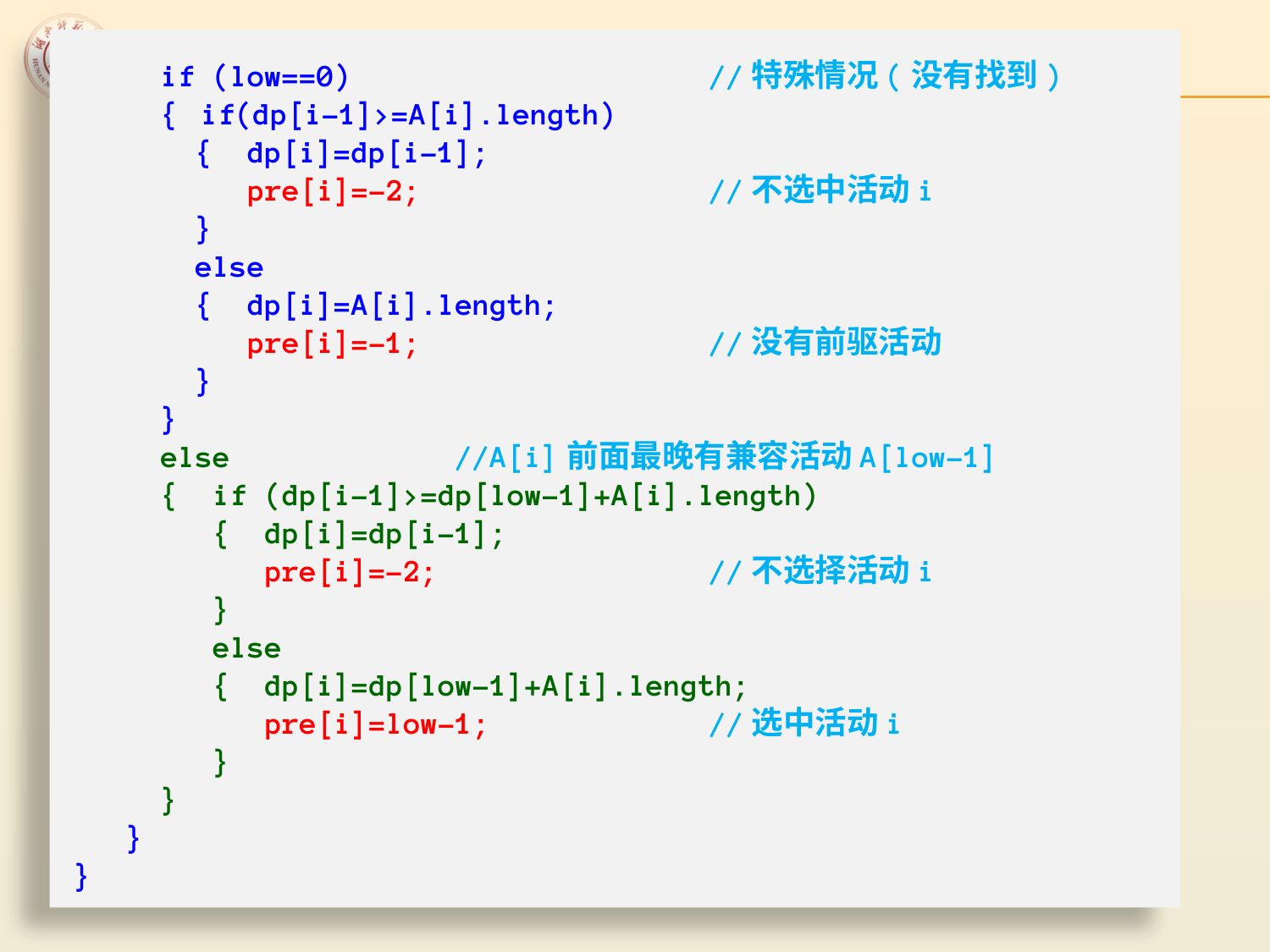

if (low==0)			//特殊情况(没有找到)
     {	if(dp[i-1]>=A[i].length)
       {  dp[i]=dp[i-1];
          pre[i]=-2;			//不选中活动i
       }
       else
       {  dp[i]=A[i].length;
          pre[i]=-1;			//没有前驱活动
       }
     }
     else		//A[i]前面最晚有兼容活动A[low-1]
     {  if (dp[i-1]>=dp[low-1]+A[i].length)
        {  dp[i]=dp[i-1];
           pre[i]=-2;			//不选择活动i
        }
        else
        {  dp[i]=dp[low-1]+A[i].length;
           pre[i]=low-1;		//选中活动i
        }
     }
   }
}